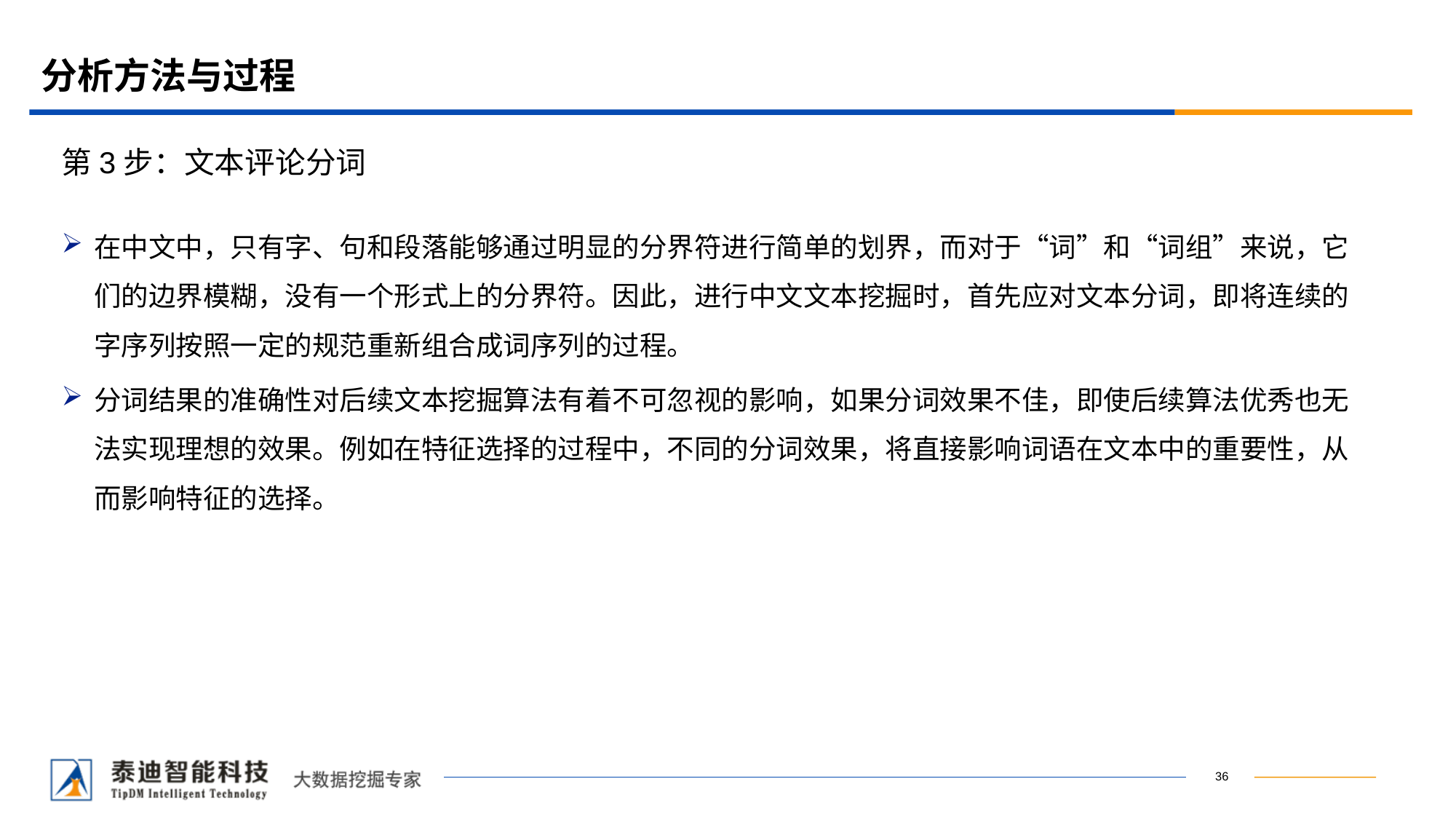

# 分析方法与过程
第3步：文本评论分词
在中文中，只有字、句和段落能够通过明显的分界符进行简单的划界，而对于“词”和“词组”来说，它们的边界模糊，没有一个形式上的分界符。因此，进行中文文本挖掘时，首先应对文本分词，即将连续的字序列按照一定的规范重新组合成词序列的过程。
分词结果的准确性对后续文本挖掘算法有着不可忽视的影响，如果分词效果不佳，即使后续算法优秀也无法实现理想的效果。例如在特征选择的过程中，不同的分词效果，将直接影响词语在文本中的重要性，从而影响特征的选择。